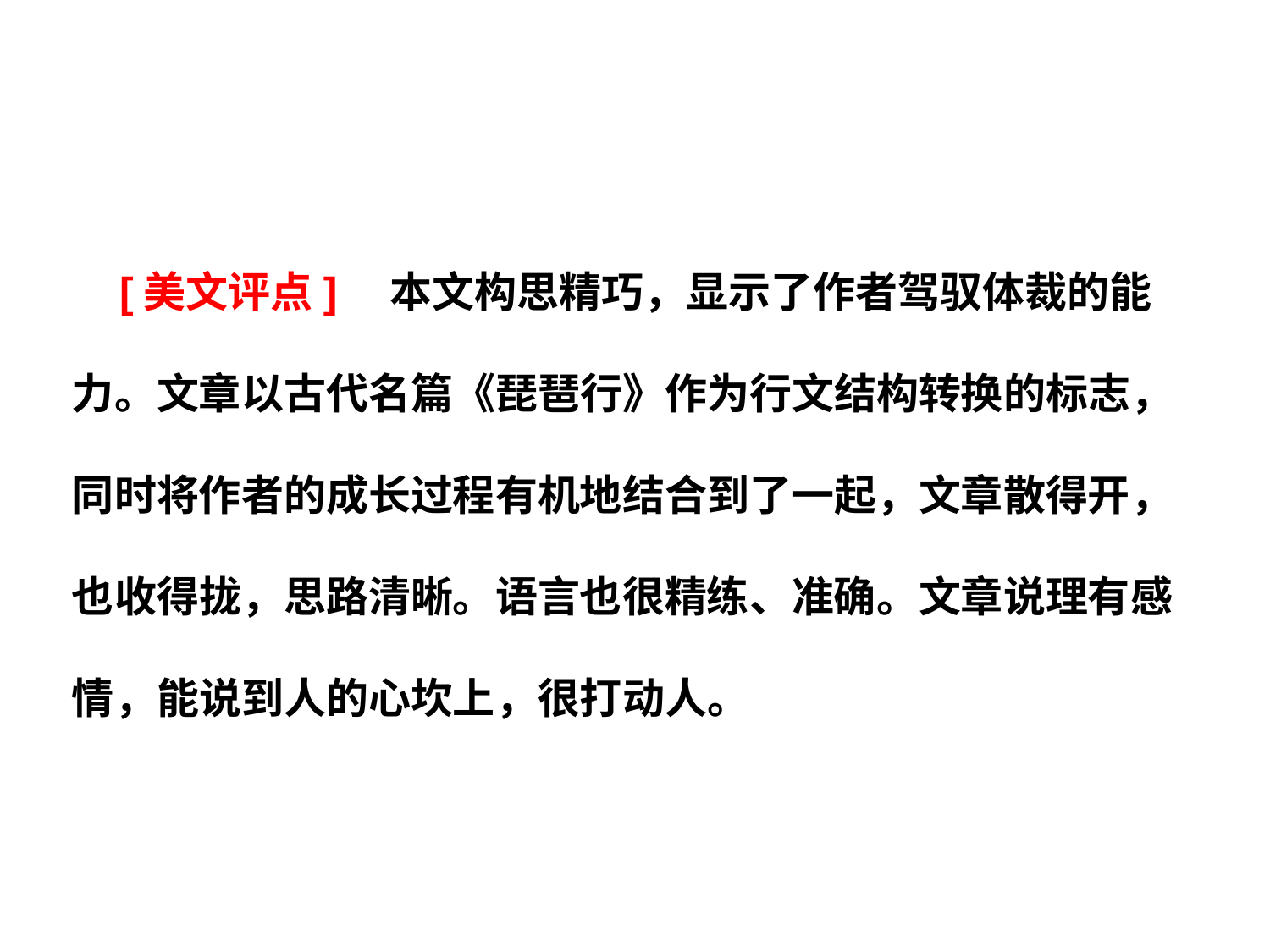

[美文评点]　本文构思精巧，显示了作者驾驭体裁的能力。文章以古代名篇《琵琶行》作为行文结构转换的标志，同时将作者的成长过程有机地结合到了一起，文章散得开，也收得拢，思路清晰。语言也很精练、准确。文章说理有感情，能说到人的心坎上，很打动人。